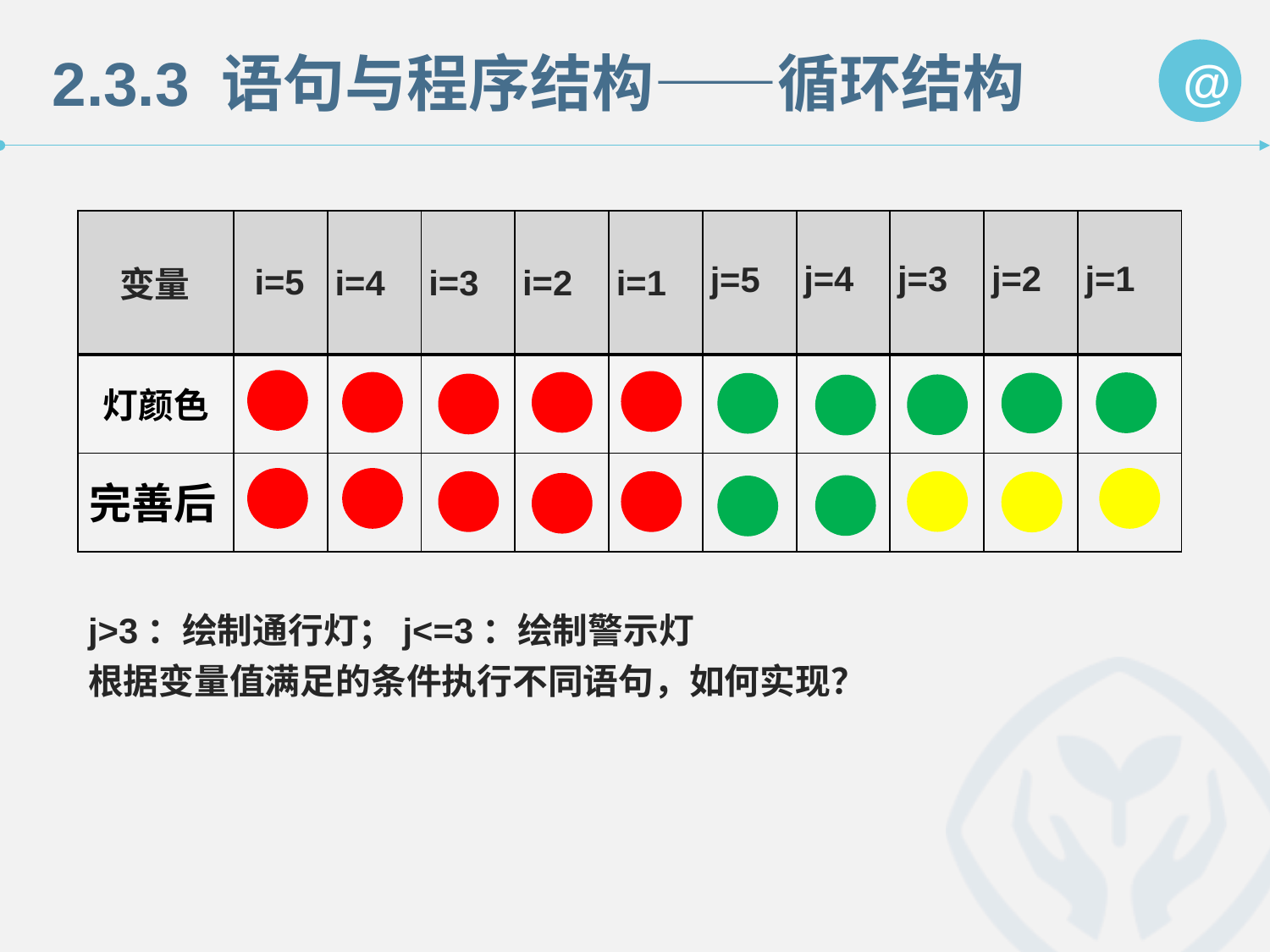

2.3.3 语句与程序结构——循环结构
| 变量 | i=5 | i=4 | i=3 | i=2 | i=1 | j=5 | j=4 | j=3 | j=2 | j=1 |
| --- | --- | --- | --- | --- | --- | --- | --- | --- | --- | --- |
| 灯颜色 |  |  |  |  |  |  |  |  |  |  |
|  |  |  |  |  |  |  |  |  |  |  |

完善后

j>3：绘制通行灯；j<=3：绘制警示灯
根据变量值满足的条件执行不同语句，如何实现？